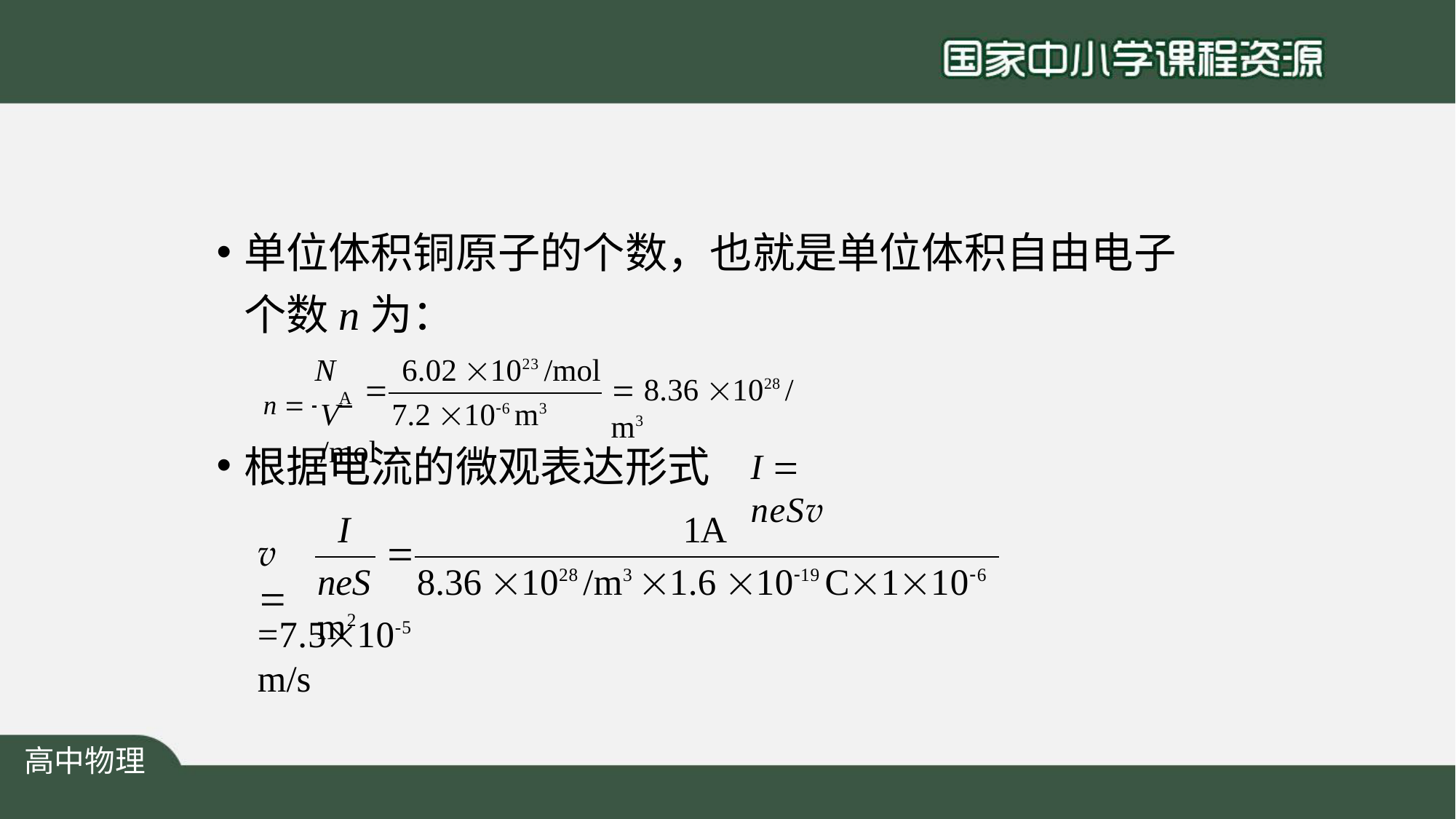

单位体积铜原子的个数，也就是单位体积自由电子 个数n为：
6.02 ×1023 /mol
V	7.2 ×10−6 m3 /mol
N
n =  	A
=
= 8.36 ×1028 / m3

根据电流的微观表达形式
I = neSv
1A
neS	8.36 ×1028 /m3 ×1.6 ×10−19 C×1×10−6 m2
I
v =
=

=7.5×10-5 m/s
高中物理